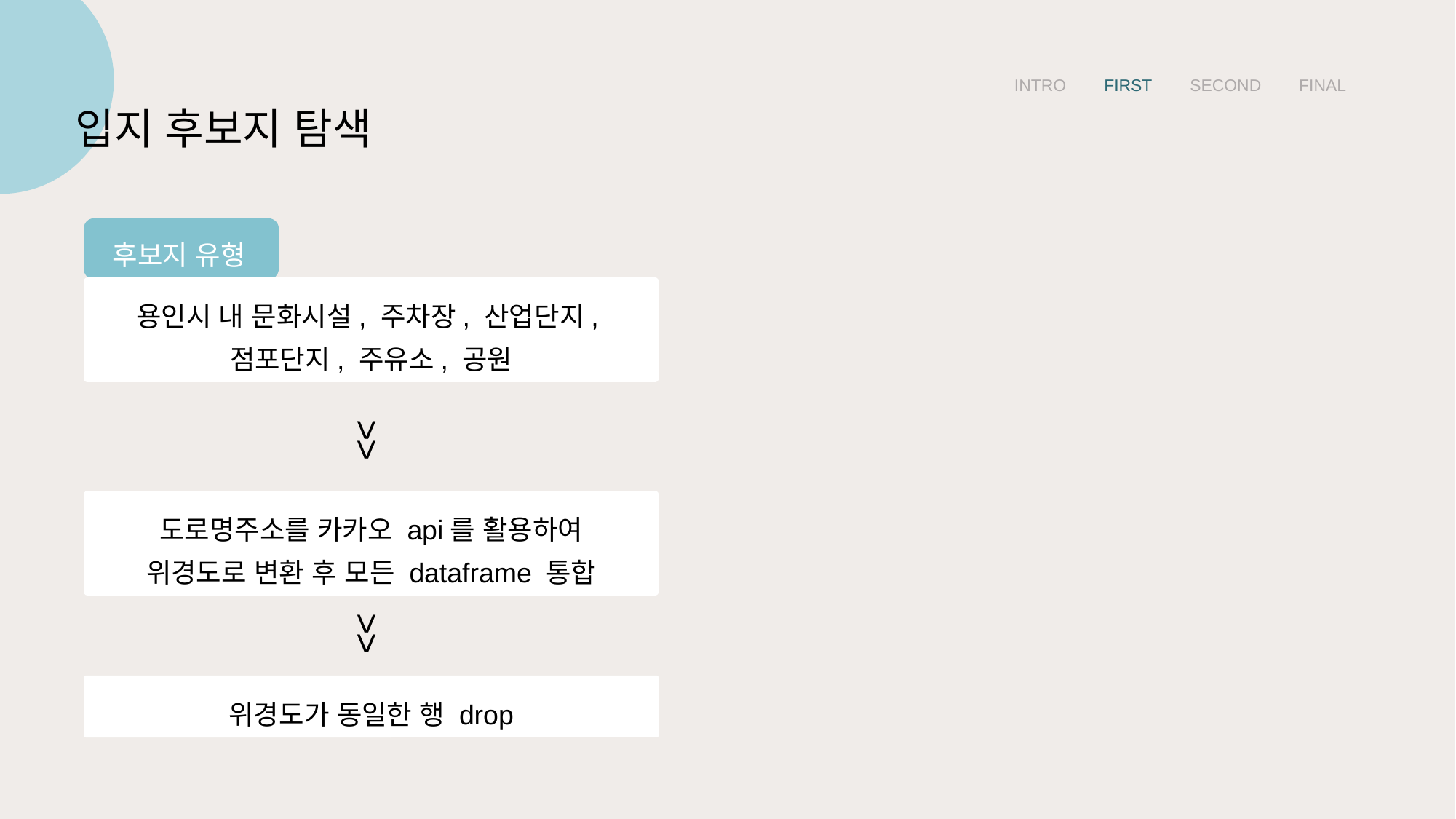

INTRO        FIRST        SECOND        FINAL
입지 후보지 탐색

후보지 유형

용인시 내 문화시설, 주차장, 산업단지,
점포단지, 주유소, 공원
>>

도로명주소를 카카오 api를 활용하여
위경도로 변환 후 모든 dataframe 통합
>>

위경도가 동일한 행 drop